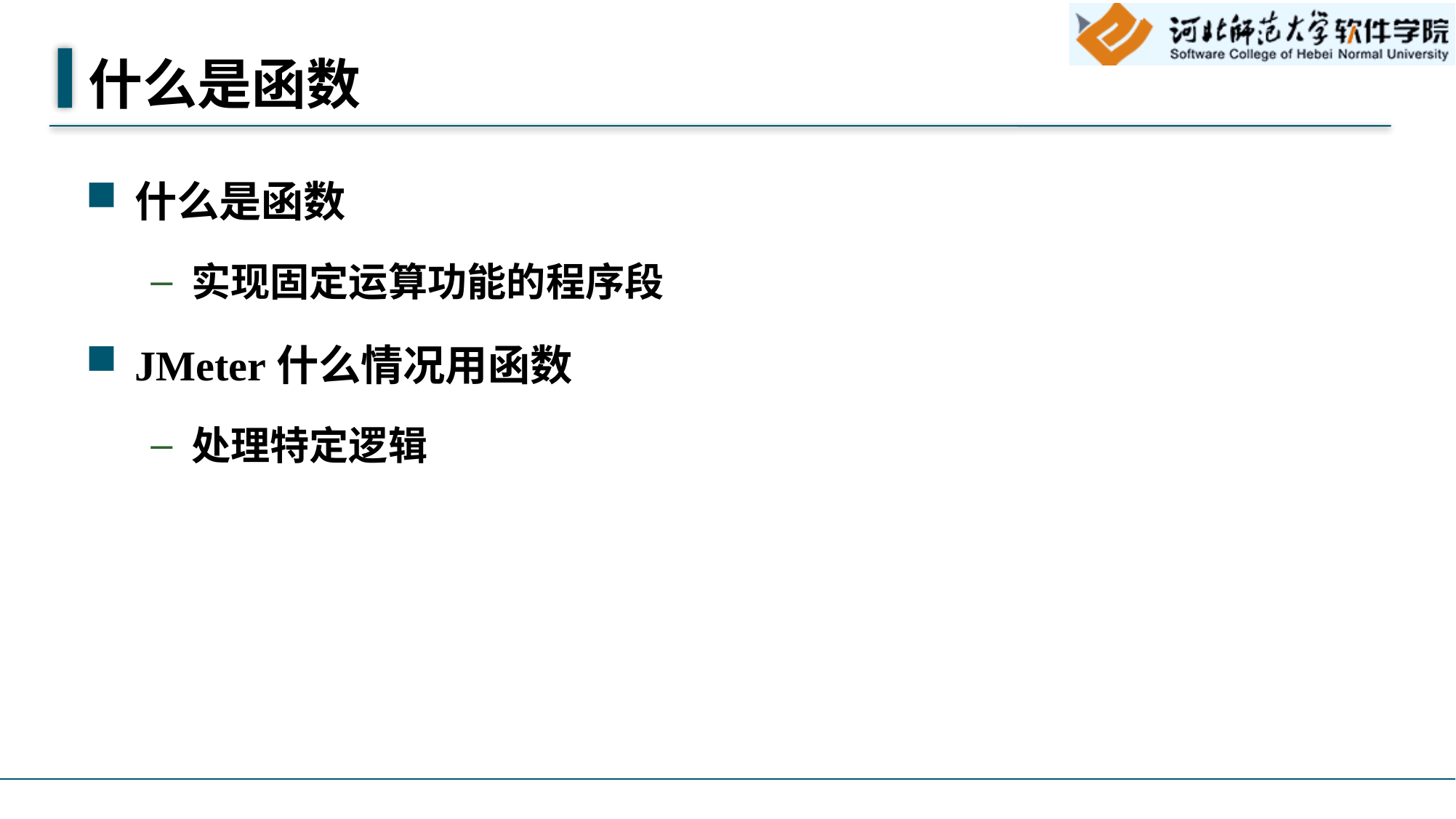

# 什么是函数
什么是函数
实现固定运算功能的程序段
JMeter什么情况用函数
处理特定逻辑